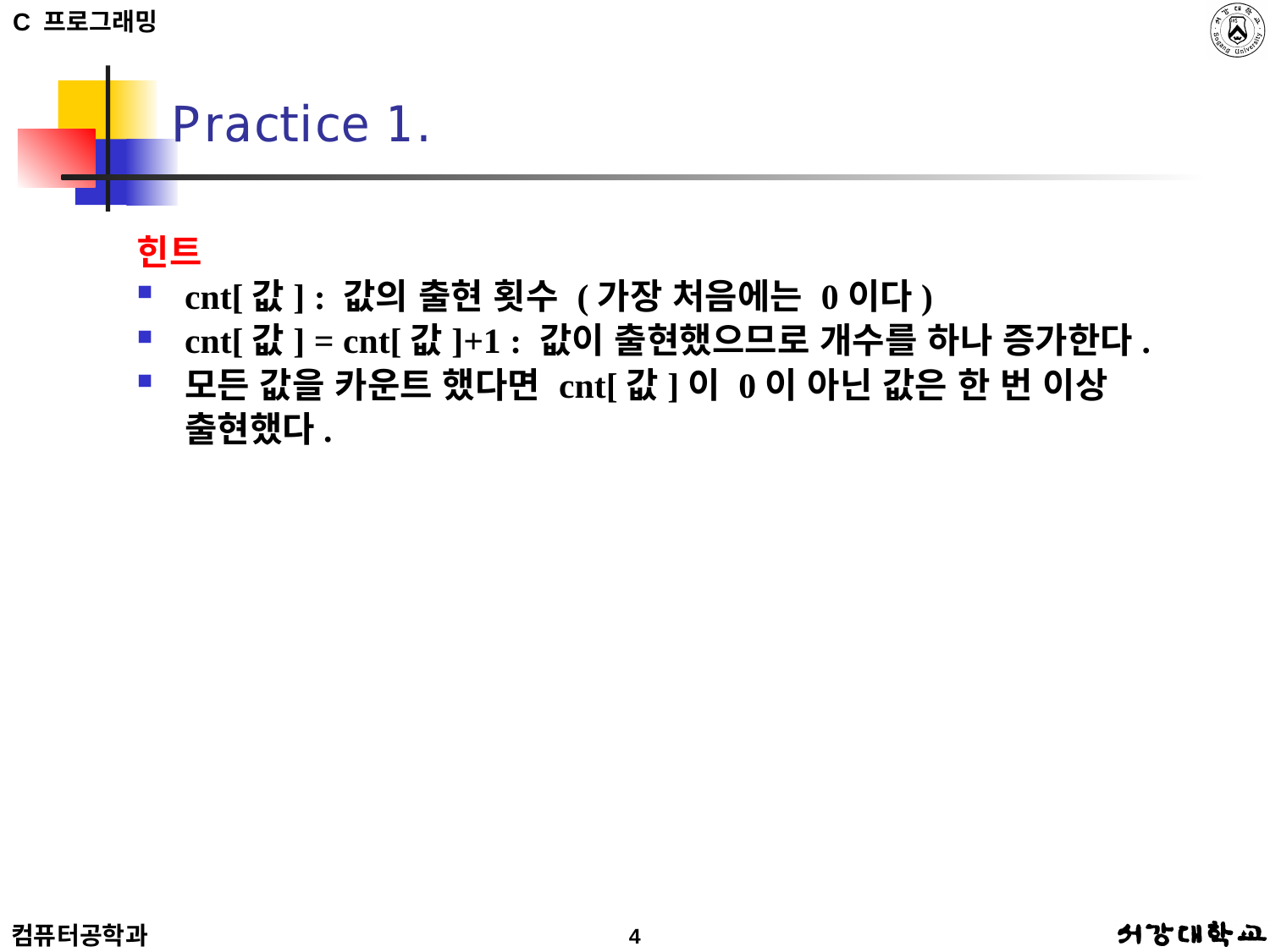

# Practice 1.
힌트
cnt[값] : 값의 출현 횟수 (가장 처음에는 0이다)
cnt[값] = cnt[값]+1 : 값이 출현했으므로 개수를 하나 증가한다.
모든 값을 카운트 했다면 cnt[값]이 0이 아닌 값은 한 번 이상 출현했다.
4